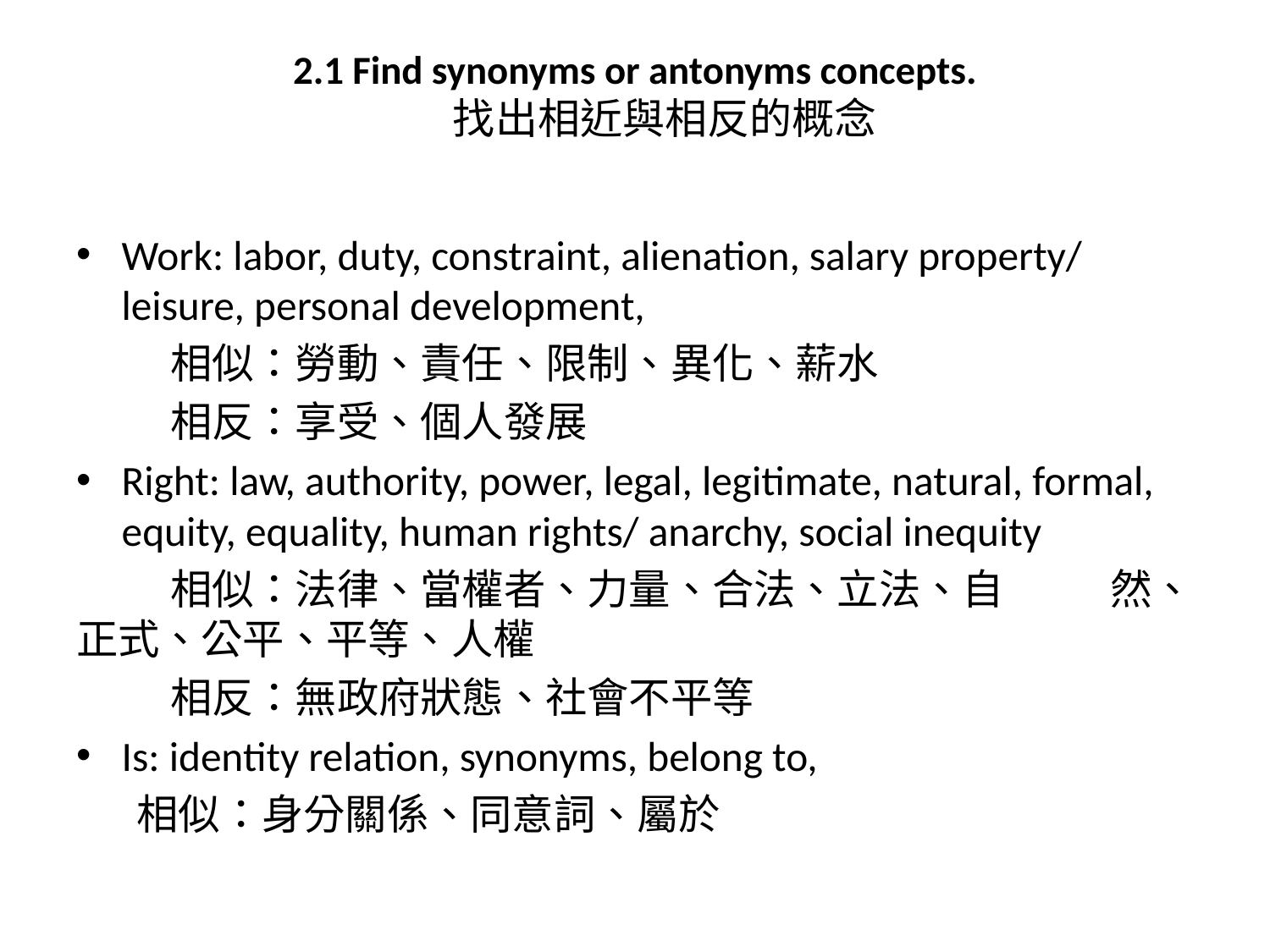

# 2.1 Find synonyms or antonyms concepts. 找出相近與相反的概念
Work: labor, duty, constraint, alienation, salary property/ leisure, personal development,
	相似：勞動、責任、限制、異化、薪水
	相反：享受、個人發展
Right: law, authority, power, legal, legitimate, natural, formal, equity, equality, human rights/ anarchy, social inequity
	相似：法律、當權者、力量、合法、立法、自		然、正式、公平、平等、人權
	相反：無政府狀態、社會不平等
Is: identity relation, synonyms, belong to,
	相似：身分關係、同意詞、屬於